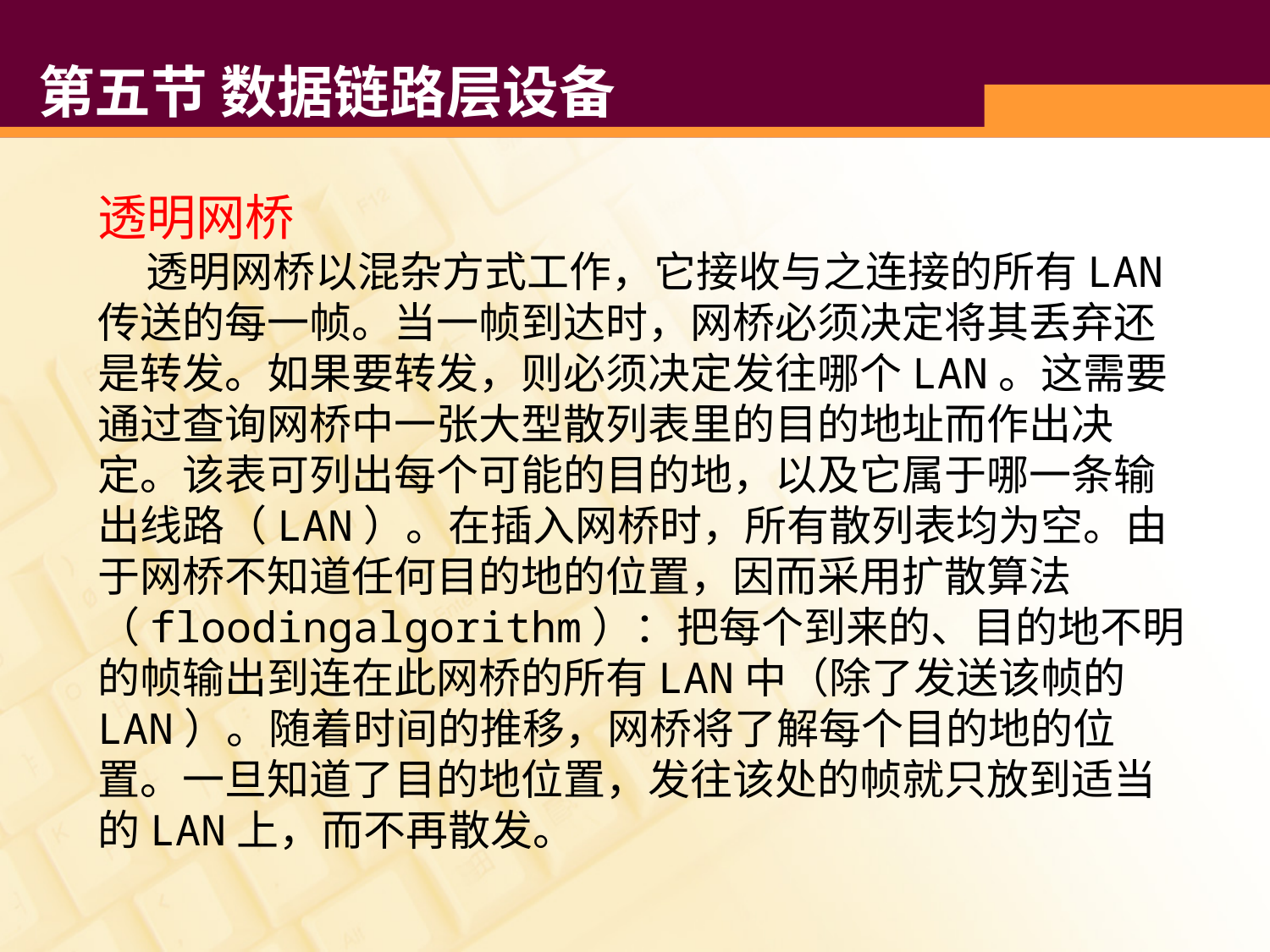

# 第五节 数据链路层设备
透明网桥
    透明网桥以混杂方式工作，它接收与之连接的所有LAN传送的每一帧。当一帧到达时，网桥必须决定将其丢弃还是转发。如果要转发，则必须决定发往哪个LAN。这需要通过查询网桥中一张大型散列表里的目的地址而作出决定。该表可列出每个可能的目的地，以及它属于哪一条输出线路（LAN）。在插入网桥时，所有散列表均为空。由于网桥不知道任何目的地的位置，因而采用扩散算法（floodingalgorithm）：把每个到来的、目的地不明的帧输出到连在此网桥的所有LAN中（除了发送该帧的LAN）。随着时间的推移，网桥将了解每个目的地的位置。一旦知道了目的地位置，发往该处的帧就只放到适当的LAN上，而不再散发。